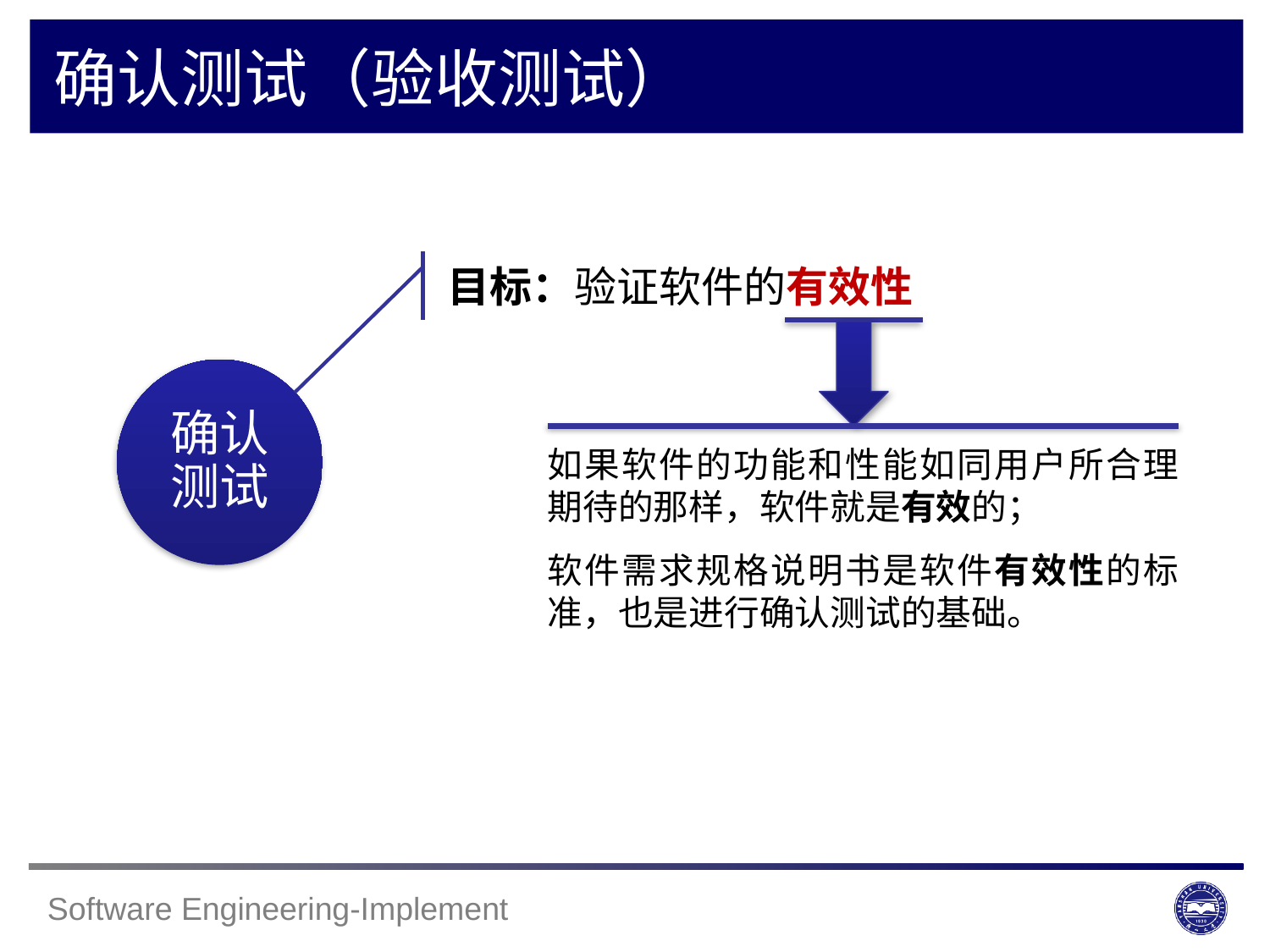

确认测试（验收测试）
目标：验证软件的有效性

确认测试
如果软件的功能和性能如同用户所合理期待的那样，软件就是有效的；
软件需求规格说明书是软件有效性的标准，也是进行确认测试的基础。